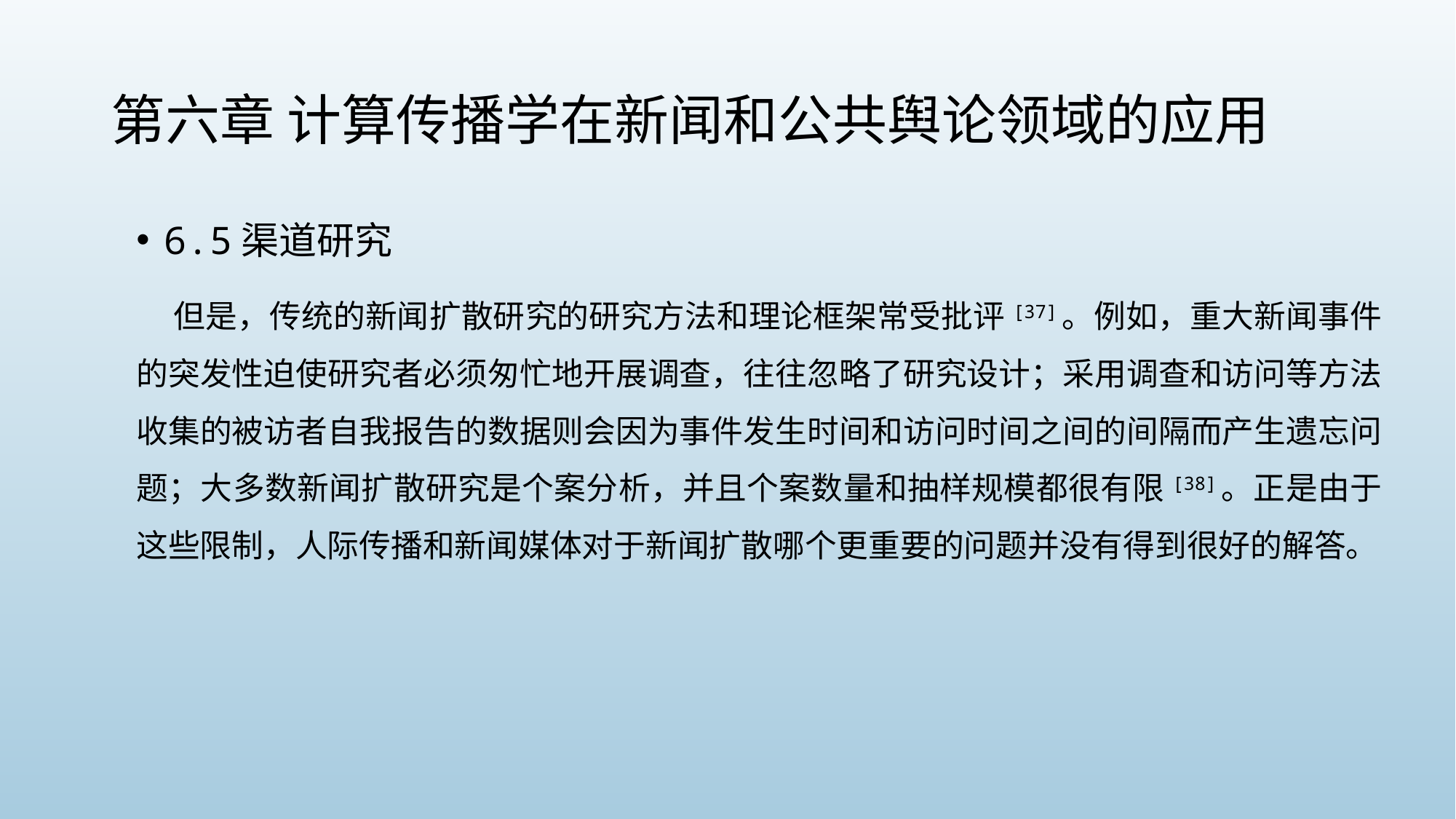

# 第六章 计算传播学在新闻和公共舆论领域的应用
6.5渠道研究
    但是，传统的新闻扩散研究的研究方法和理论框架常受批评[37]。例如，重大新闻事件的突发性迫使研究者必须匆忙地开展调查，往往忽略了研究设计；采用调查和访问等方法收集的被访者自我报告的数据则会因为事件发生时间和访问时间之间的间隔而产生遗忘问题；大多数新闻扩散研究是个案分析，并且个案数量和抽样规模都很有限[38]。正是由于这些限制，人际传播和新闻媒体对于新闻扩散哪个更重要的问题并没有得到很好的解答。